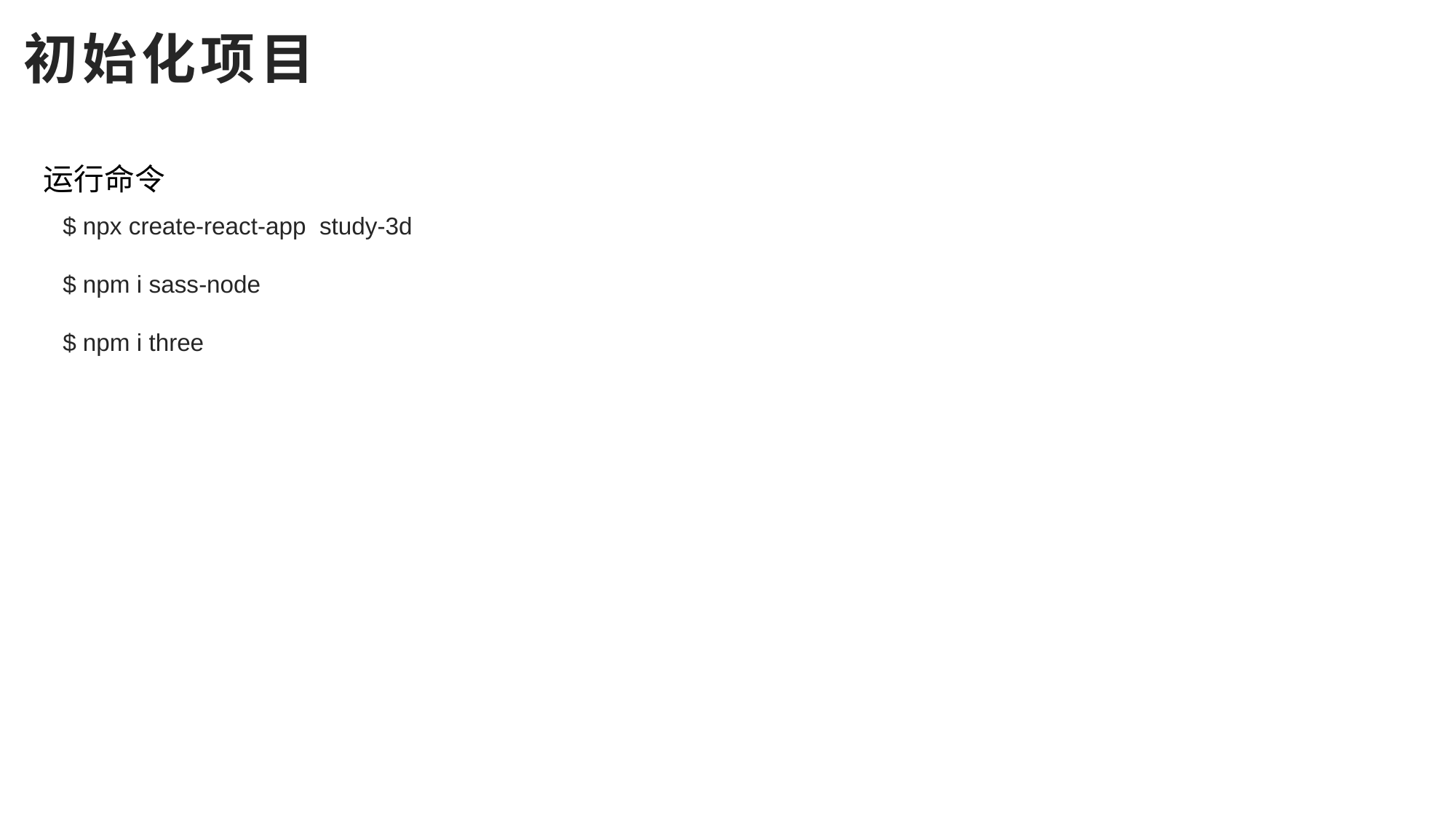

# 初始化项目
运行命令
$ npx create-react-app  study-3d

$ npm i sass-node

$ npm i three